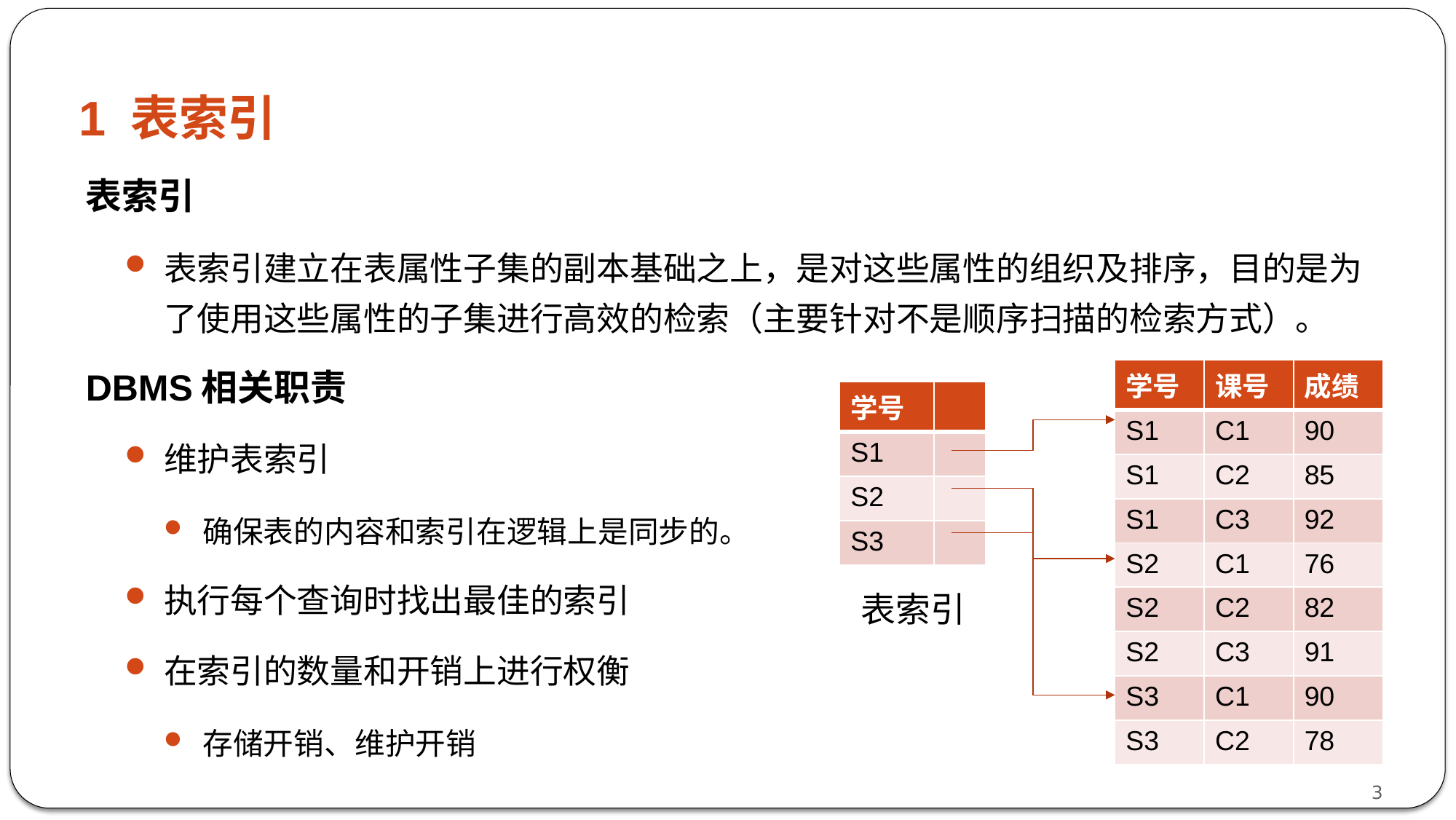

# 1 表索引
表索引
表索引建立在表属性子集的副本基础之上，是对这些属性的组织及排序，目的是为了使用这些属性的子集进行高效的检索（主要针对不是顺序扫描的检索方式）。
DBMS相关职责
维护表索引
确保表的内容和索引在逻辑上是同步的。
执行每个查询时找出最佳的索引
在索引的数量和开销上进行权衡
存储开销、维护开销
| 学号 | 课号 | 成绩 |
| --- | --- | --- |
| S1 | C1 | 90 |
| S1 | C2 | 85 |
| S1 | C3 | 92 |
| S2 | C1 | 76 |
| S2 | C2 | 82 |
| S2 | C3 | 91 |
| S3 | C1 | 90 |
| S3 | C2 | 78 |
| 学号 |  |
| --- | --- |
| S1 |  |
| S2 |  |
| S3 |  |
表索引
3